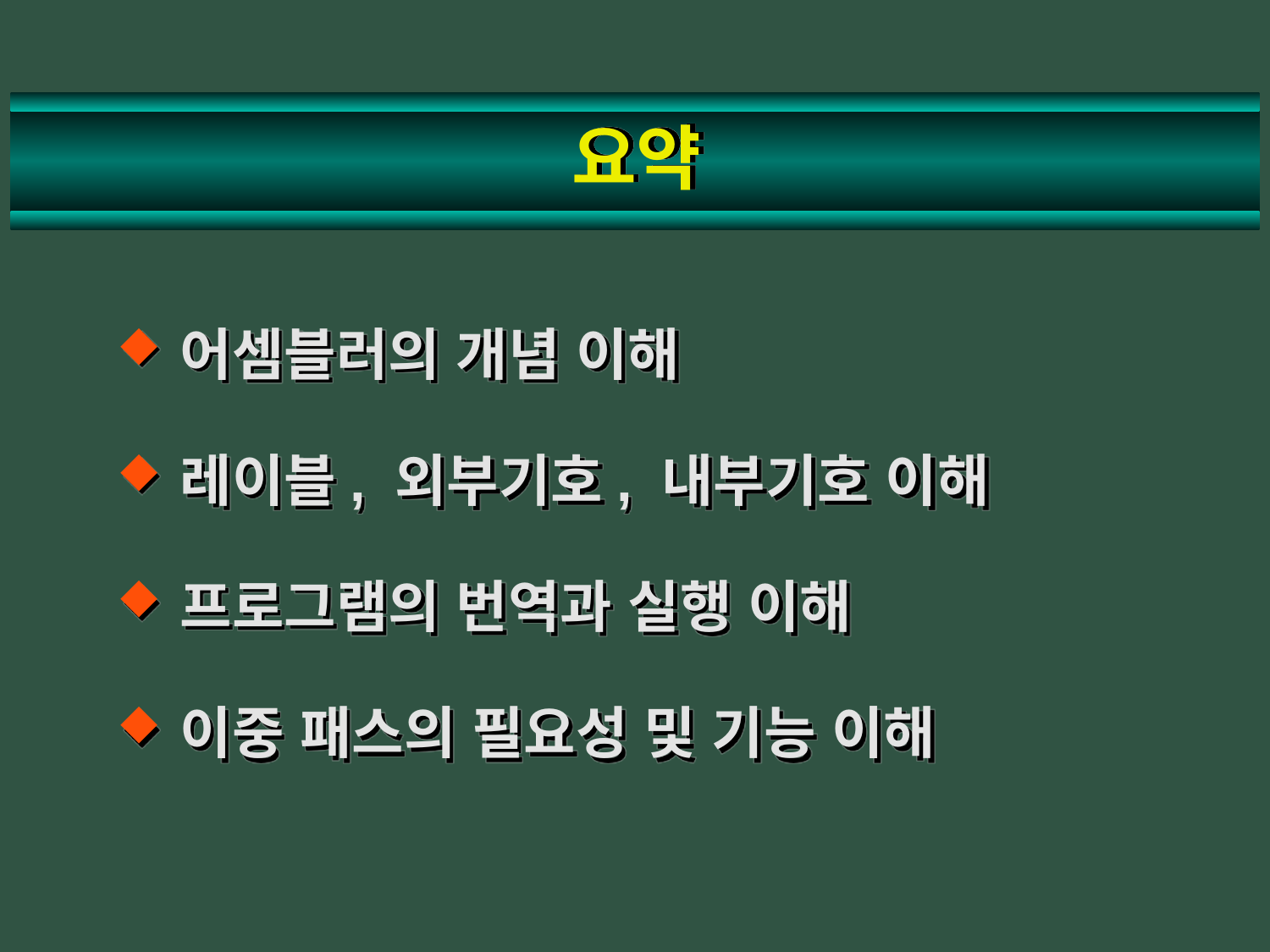

# 요약
어셈블러의 개념 이해
레이블, 외부기호, 내부기호 이해
프로그램의 번역과 실행 이해
이중 패스의 필요성 및 기능 이해